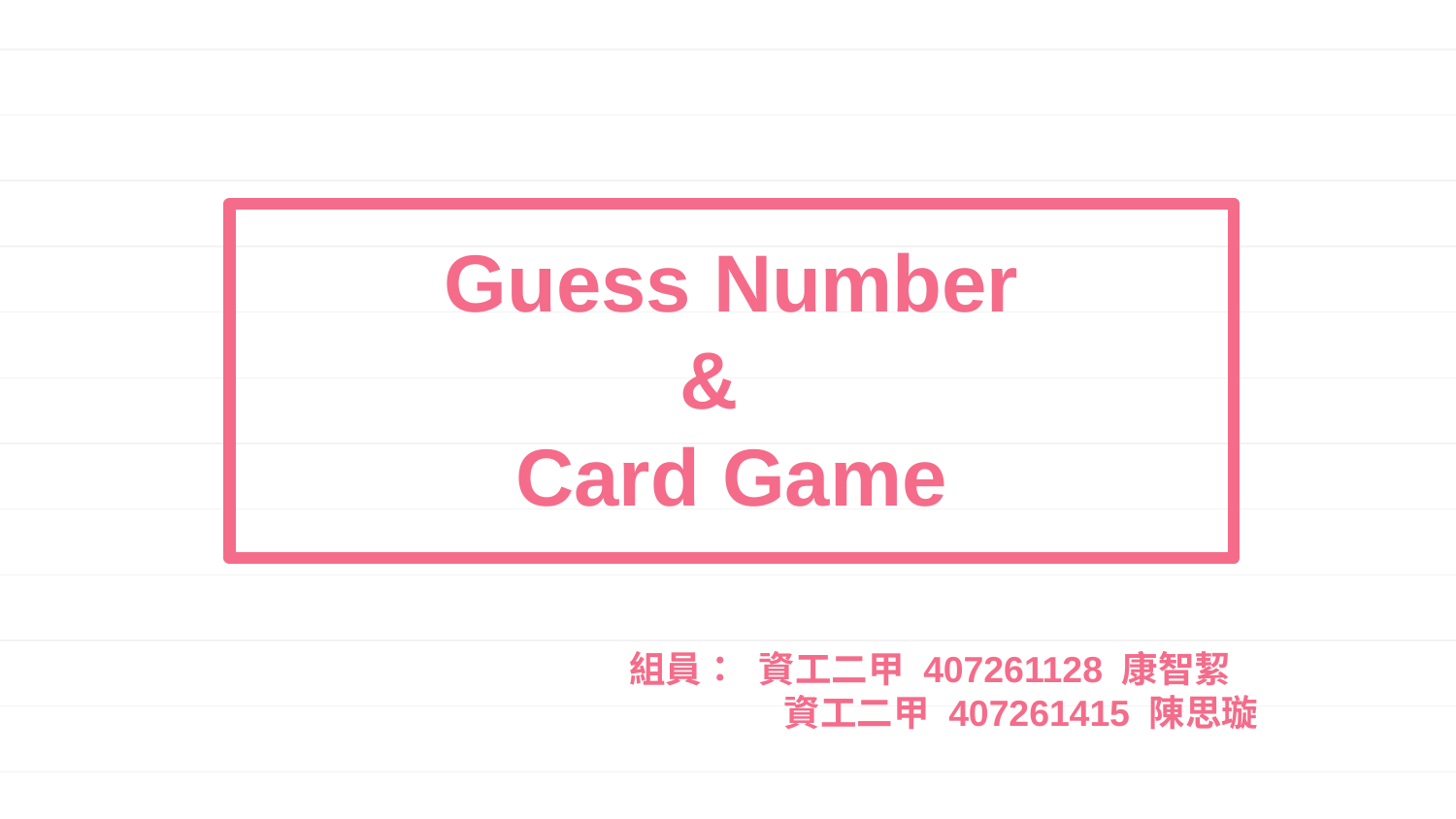

# Guess Number & Card Game
組員：  資工二甲 407261128 康智絜
                資工二甲 407261415 陳思璇